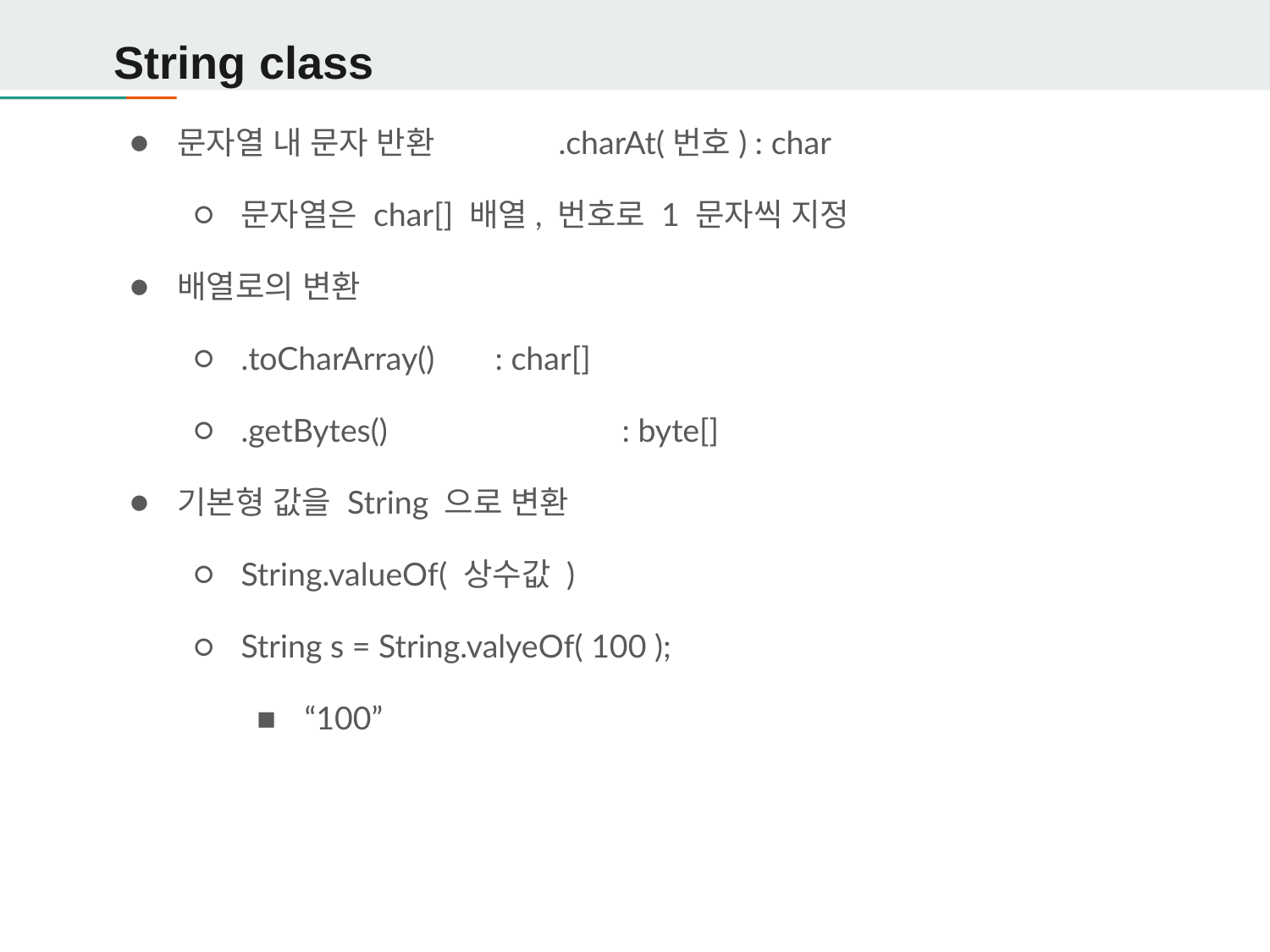

# String class
문자열 내 문자 반환	.charAt(번호) : char
문자열은 char[] 배열, 번호로 1 문자씩 지정
배열로의 변환
.toCharArray()	: char[]
.getBytes()		: byte[]
기본형 값을 String 으로 변환
String.valueOf( 상수값 )
String s = String.valyeOf( 100 );
“100”